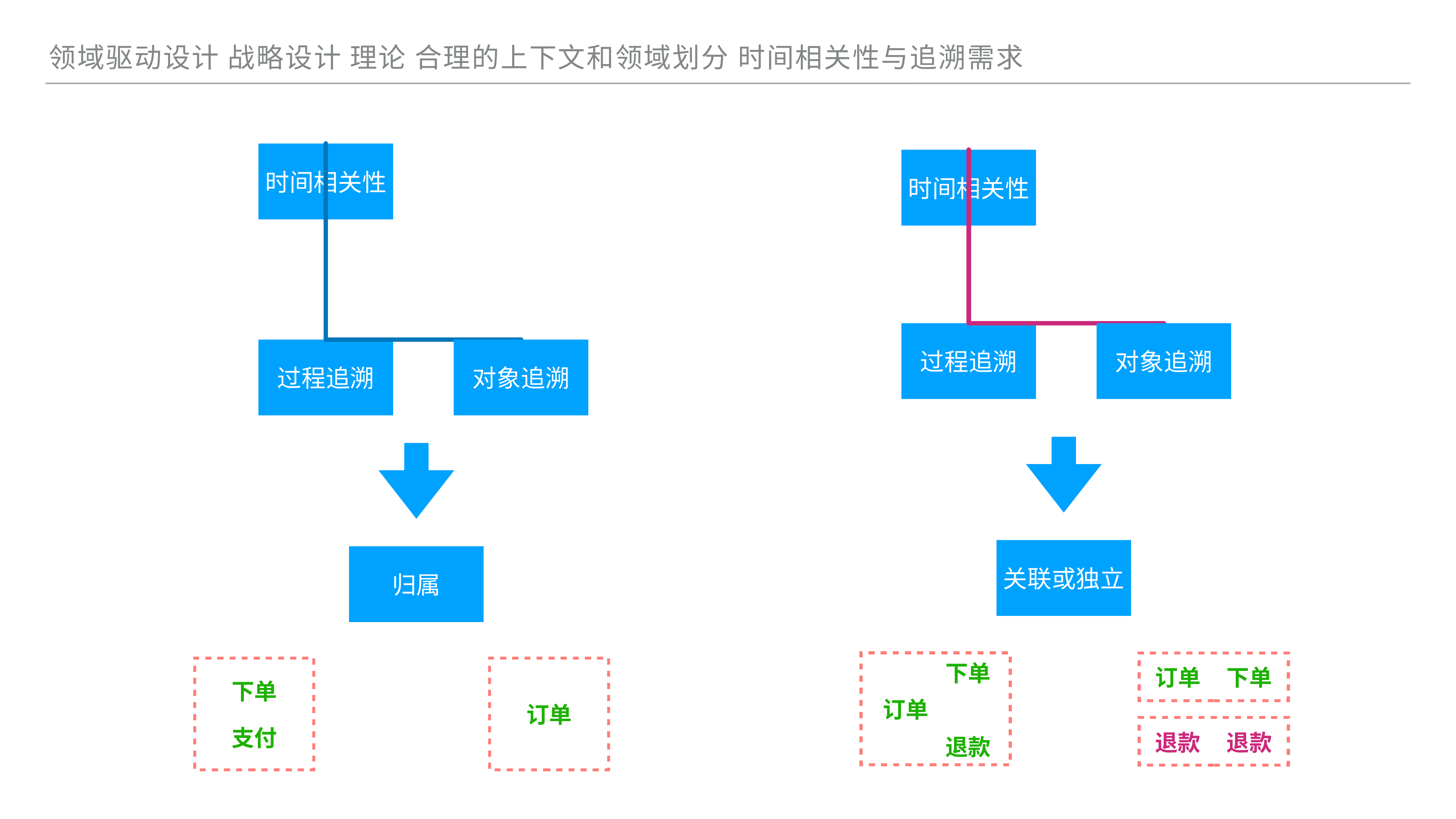

领域驱动设计 战略设计 理论 合理的上下文和领域划分 时间相关性与追溯需求
时间相关性
时间相关性
对象追溯
过程追溯
过程追溯
对象追溯

关联或独立
归属

下单
订单
退款

订单
下单

退款
退款

下单
支付

订单